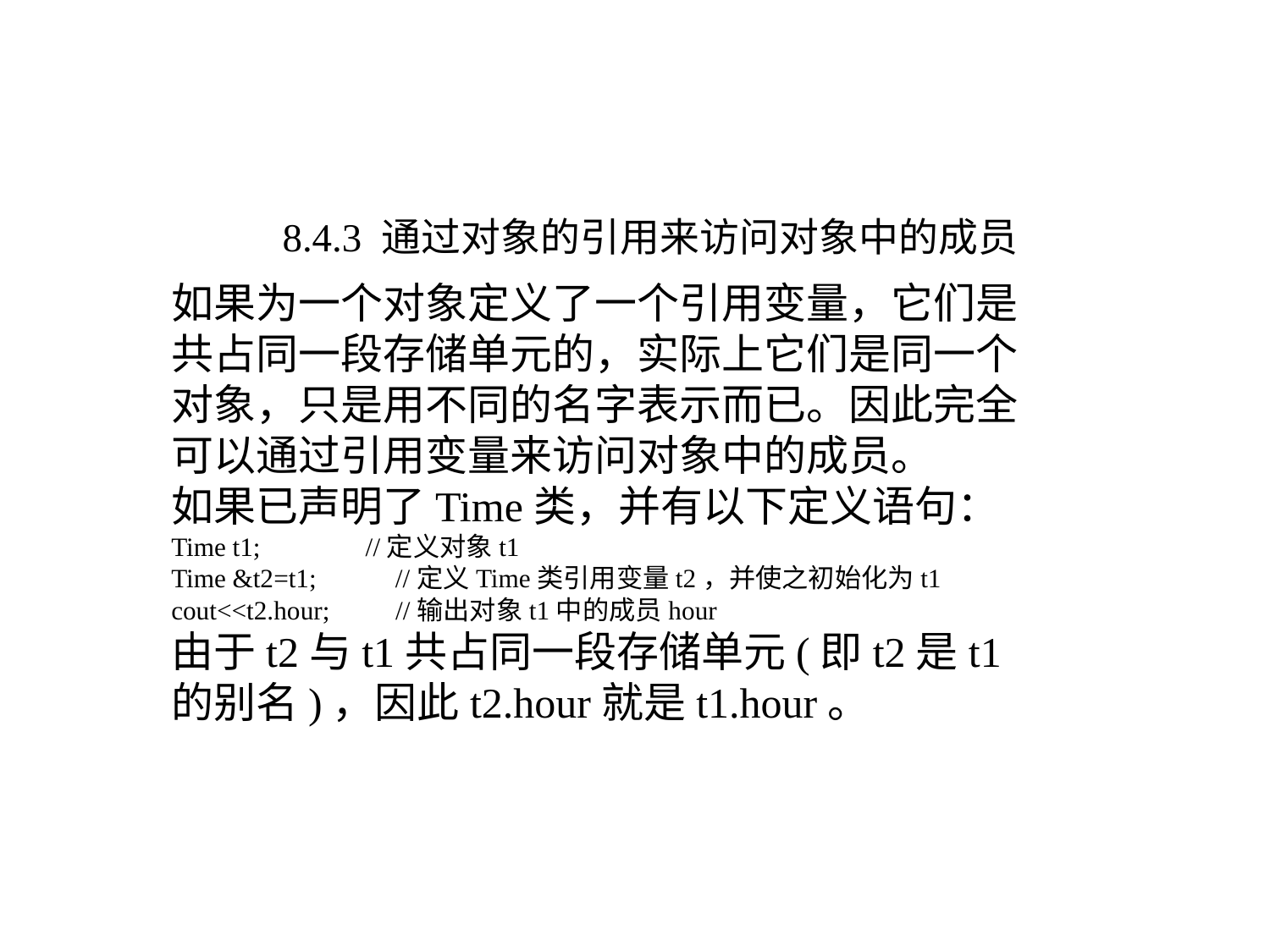

8.4.3 通过对象的引用来访问对象中的成员
如果为一个对象定义了一个引用变量，它们是共占同一段存储单元的，实际上它们是同一个对象，只是用不同的名字表示而已。因此完全可以通过引用变量来访问对象中的成员。
如果已声明了Time类，并有以下定义语句：
Time t1;                //定义对象t1
Time &t2=t1;            //定义Time类引用变量t2，并使之初始化为t1
cout<<t2.hour;          //输出对象t1中的成员hour
由于t2与t1共占同一段存储单元(即t2是t1的别名)，因此t2.hour就是t1.hour。